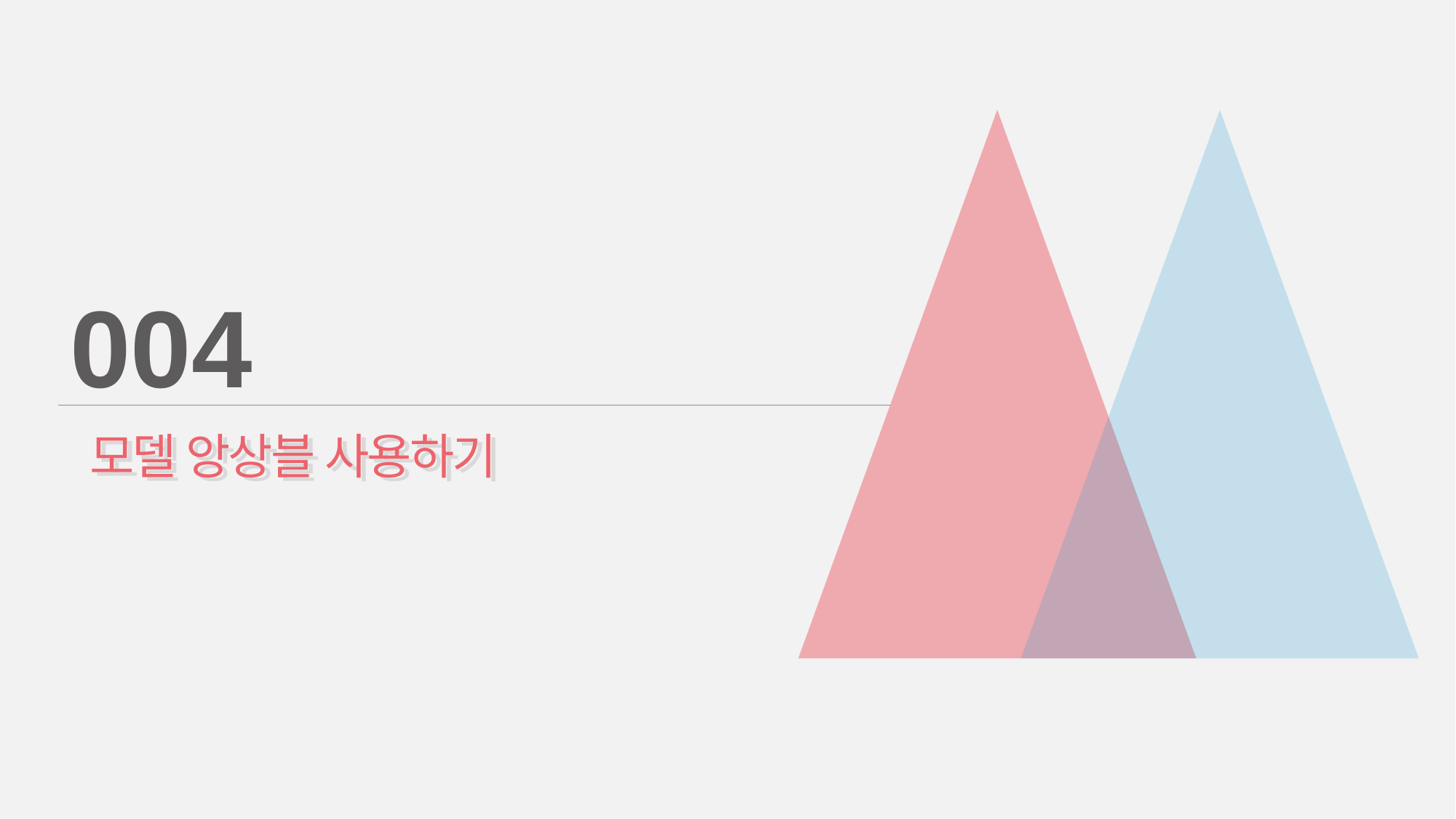

004
모델 앙상블 사용하기
모델 앙상블 사용하기